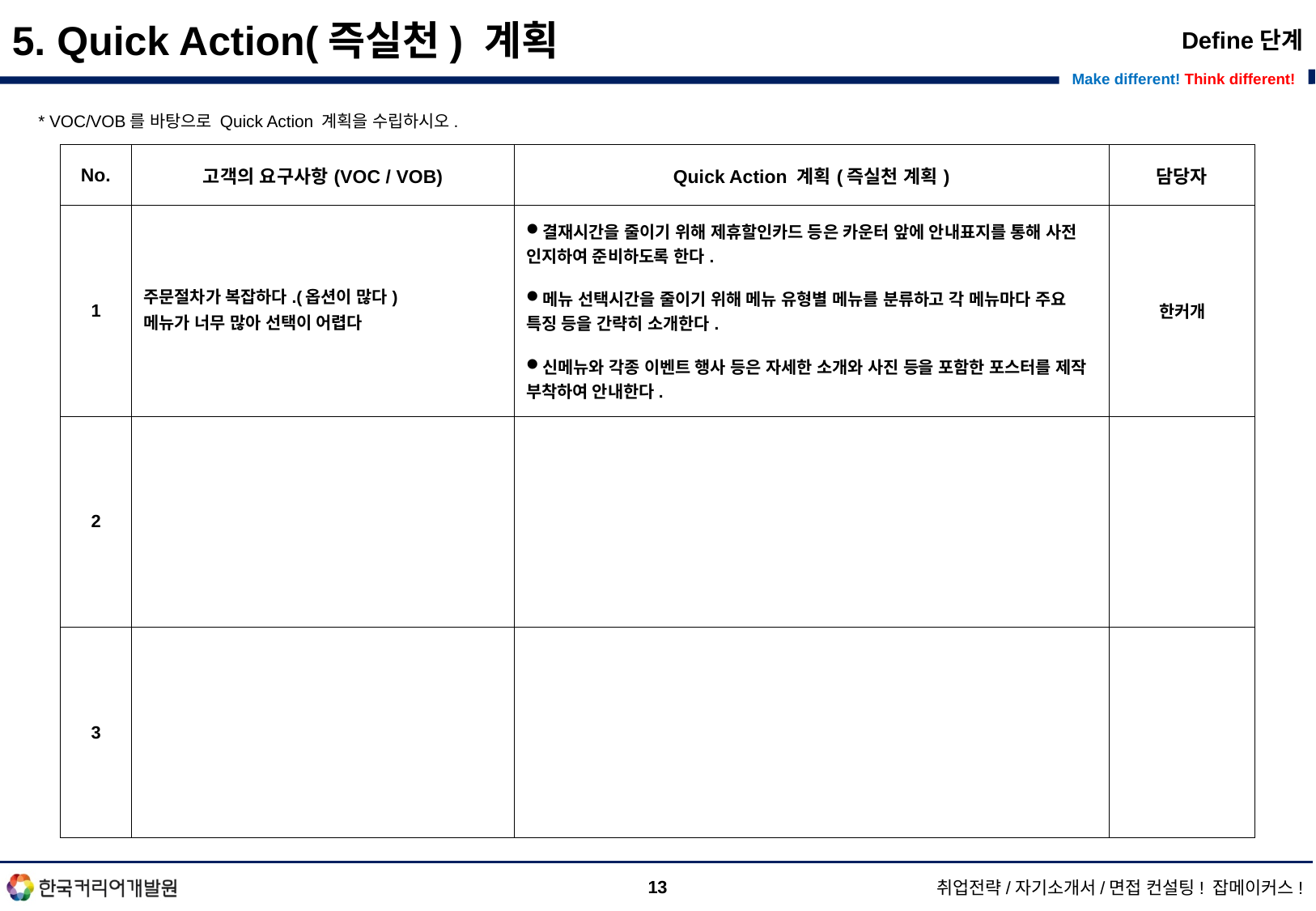

5. Quick Action(즉실천) 계획
Define단계
* VOC/VOB를 바탕으로 Quick Action 계획을 수립하시오.
| No. | 고객의 요구사항(VOC / VOB) | Quick Action 계획(즉실천 계획) | 담당자 |
| --- | --- | --- | --- |
| 1 | 주문절차가 복잡하다.(옵션이 많다) 메뉴가 너무 많아 선택이 어렵다 | 결재시간을 줄이기 위해 제휴할인카드 등은 카운터 앞에 안내표지를 통해 사전 인지하여 준비하도록 한다. 메뉴 선택시간을 줄이기 위해 메뉴 유형별 메뉴를 분류하고 각 메뉴마다 주요 특징 등을 간략히 소개한다. 신메뉴와 각종 이벤트 행사 등은 자세한 소개와 사진 등을 포함한 포스터를 제작 부착하여 안내한다. | 한커개 |
| 2 |  |  |  |
| 3 |  |  |  |